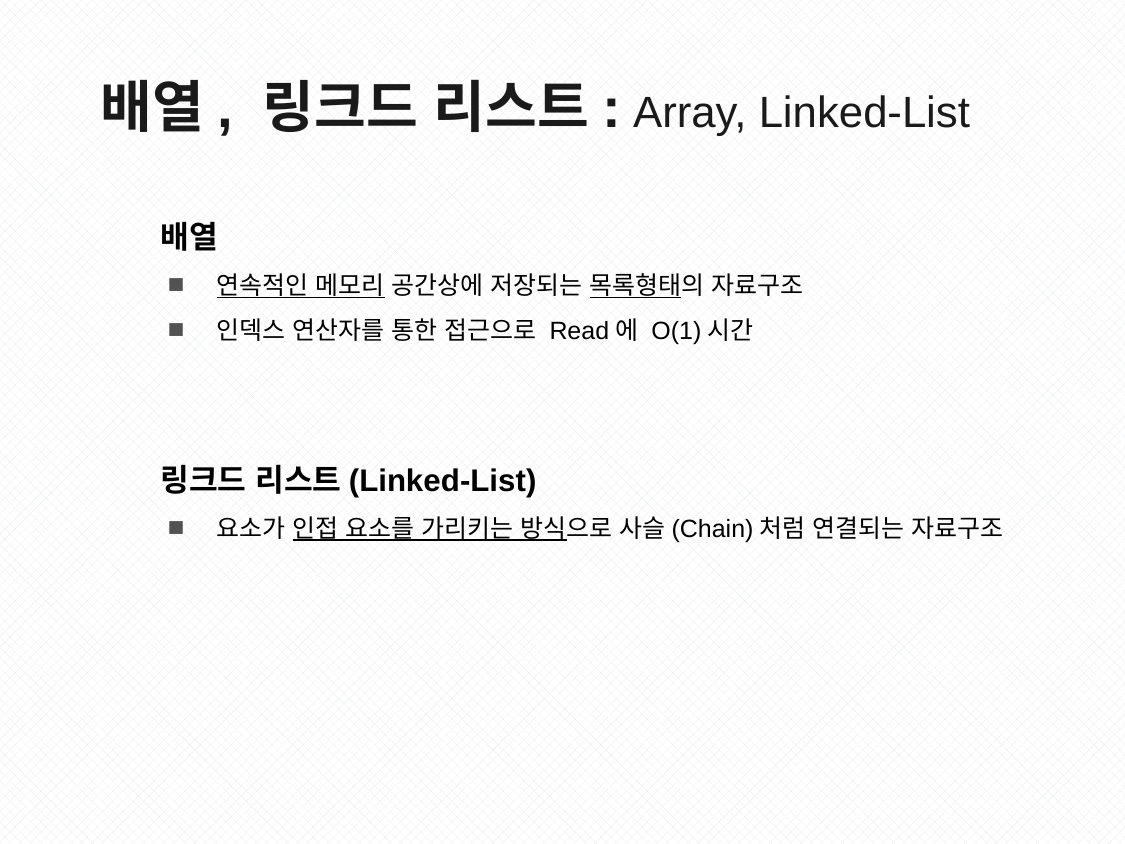

배열, 링크드 리스트: Array, Linked-List
배열
연속적인 메모리 공간상에 저장되는 목록형태의 자료구조
인덱스 연산자를 통한 접근으로 Read에 O(1)시간

링크드 리스트(Linked-List)
요소가 인접 요소를 가리키는 방식으로 사슬(Chain)처럼 연결되는 자료구조